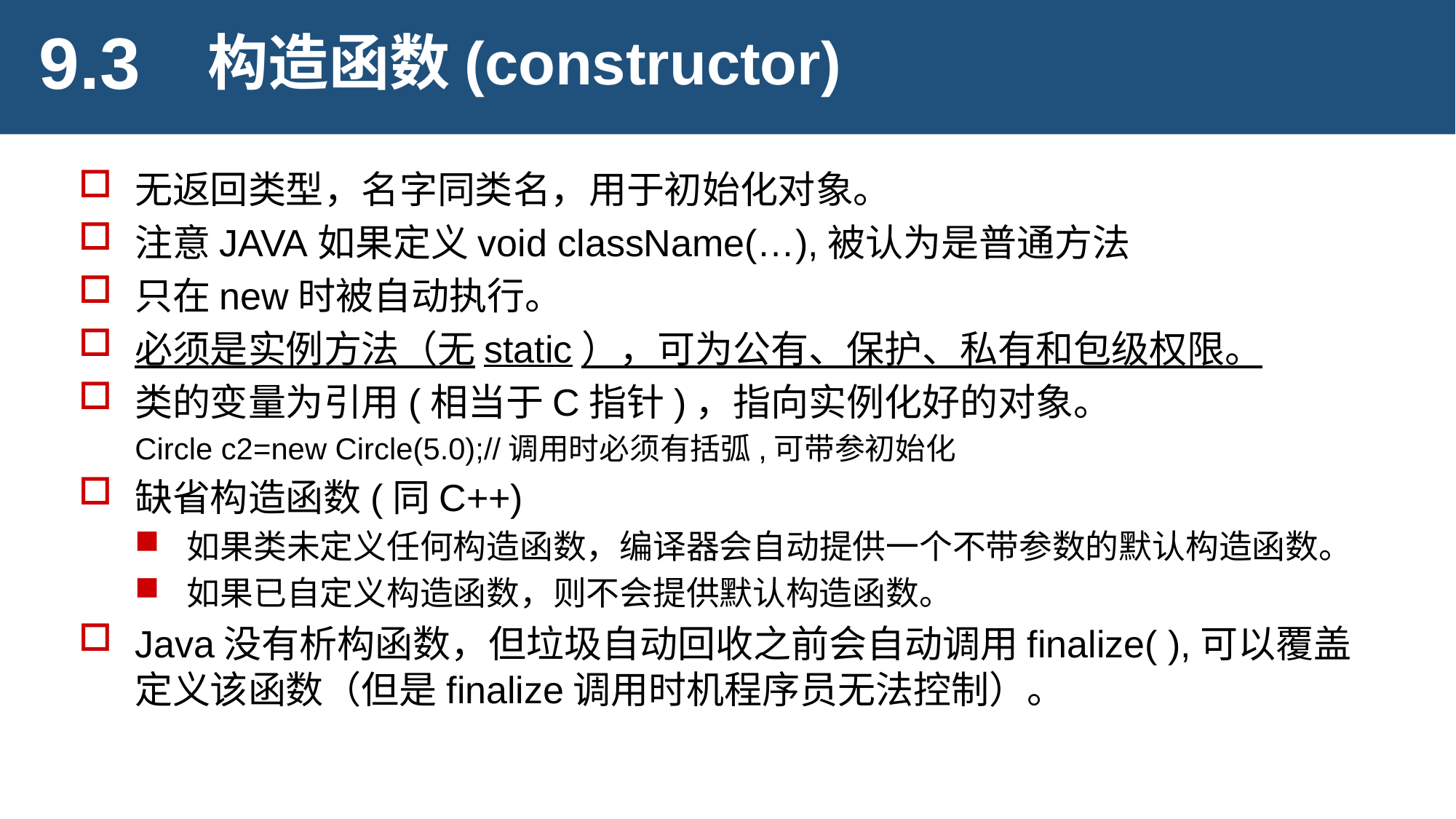

9.3
构造函数(constructor)
无返回类型，名字同类名，用于初始化对象。
注意JAVA如果定义void className(…),被认为是普通方法
只在new时被自动执行。
必须是实例方法（无static），可为公有、保护、私有和包级权限。
类的变量为引用(相当于C指针)，指向实例化好的对象。
Circle c2=new Circle(5.0);//调用时必须有括弧,可带参初始化
缺省构造函数(同C++)
如果类未定义任何构造函数，编译器会自动提供一个不带参数的默认构造函数。
如果已自定义构造函数，则不会提供默认构造函数。
Java没有析构函数，但垃圾自动回收之前会自动调用finalize( ),可以覆盖定义该函数（但是finalize调用时机程序员无法控制）。